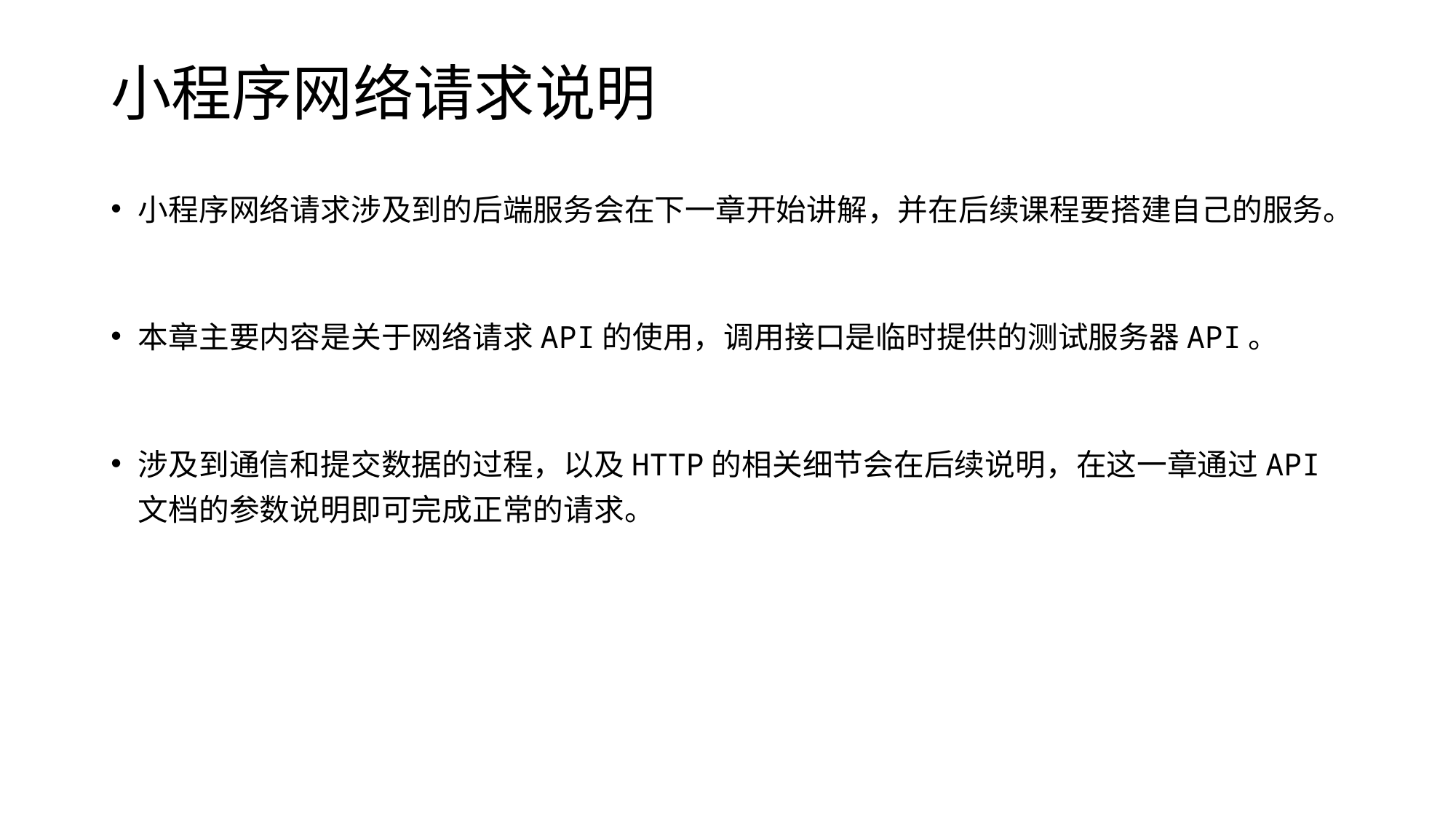

# 小程序网络请求说明
小程序网络请求涉及到的后端服务会在下一章开始讲解，并在后续课程要搭建自己的服务。

本章主要内容是关于网络请求API的使用，调用接口是临时提供的测试服务器API。

涉及到通信和提交数据的过程，以及HTTP的相关细节会在后续说明，在这一章通过API文档的参数说明即可完成正常的请求。